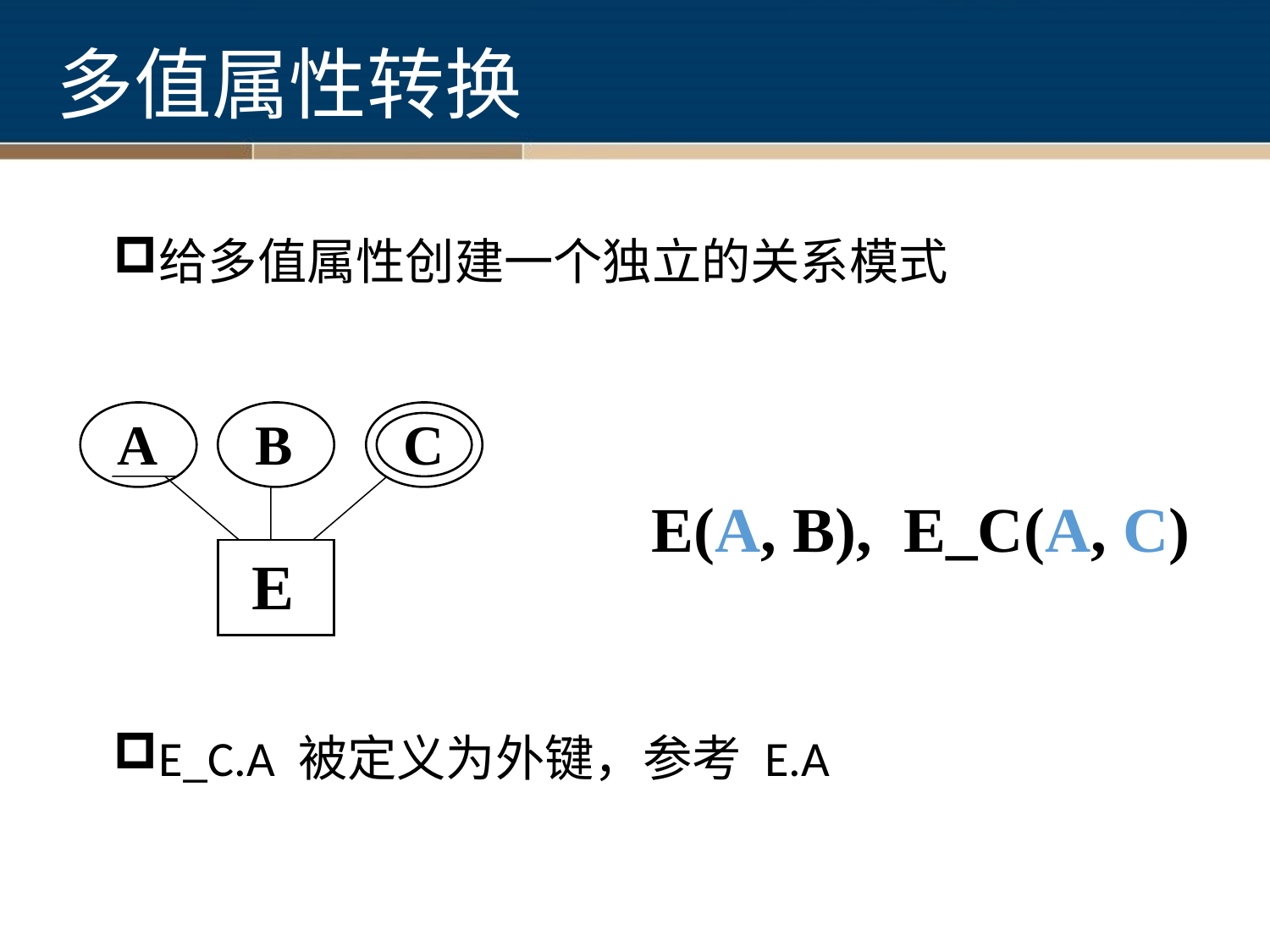

# 多值属性转换
给多值属性创建一个独立的关系模式

E_C.A 被定义为外键，参考 E.A

 A

 B

 C

E(A, B),  E_C(A, C)

E